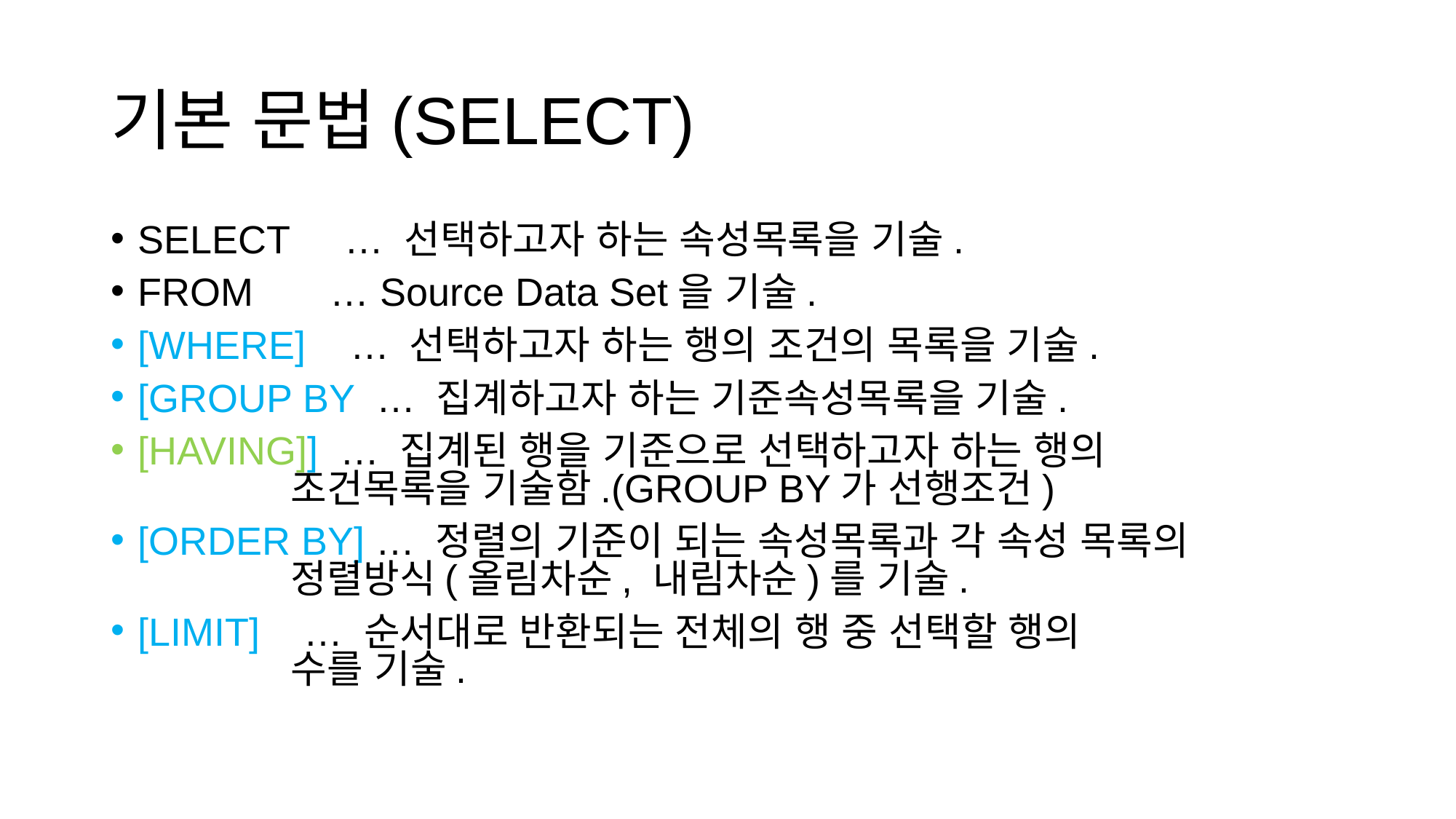

# 기본 문법(SELECT)
SELECT     … 선택하고자 하는 속성목록을 기술.
FROM       … Source Data Set을 기술.
[WHERE]    … 선택하고자 하는 행의 조건의 목록을 기술.
[GROUP BY  … 집계하고자 하는 기준속성목록을 기술.
[HAVING]]  … 집계된 행을 기준으로 선택하고자 하는 행의
              조건목록을 기술함.(GROUP BY가 선행조건)
[ORDER BY] … 정렬의 기준이 되는 속성목록과 각 속성 목록의
              정렬방식(올림차순, 내림차순)를 기술.
[LIMIT]    … 순서대로 반환되는 전체의 행 중 선택할 행의
              수를 기술.